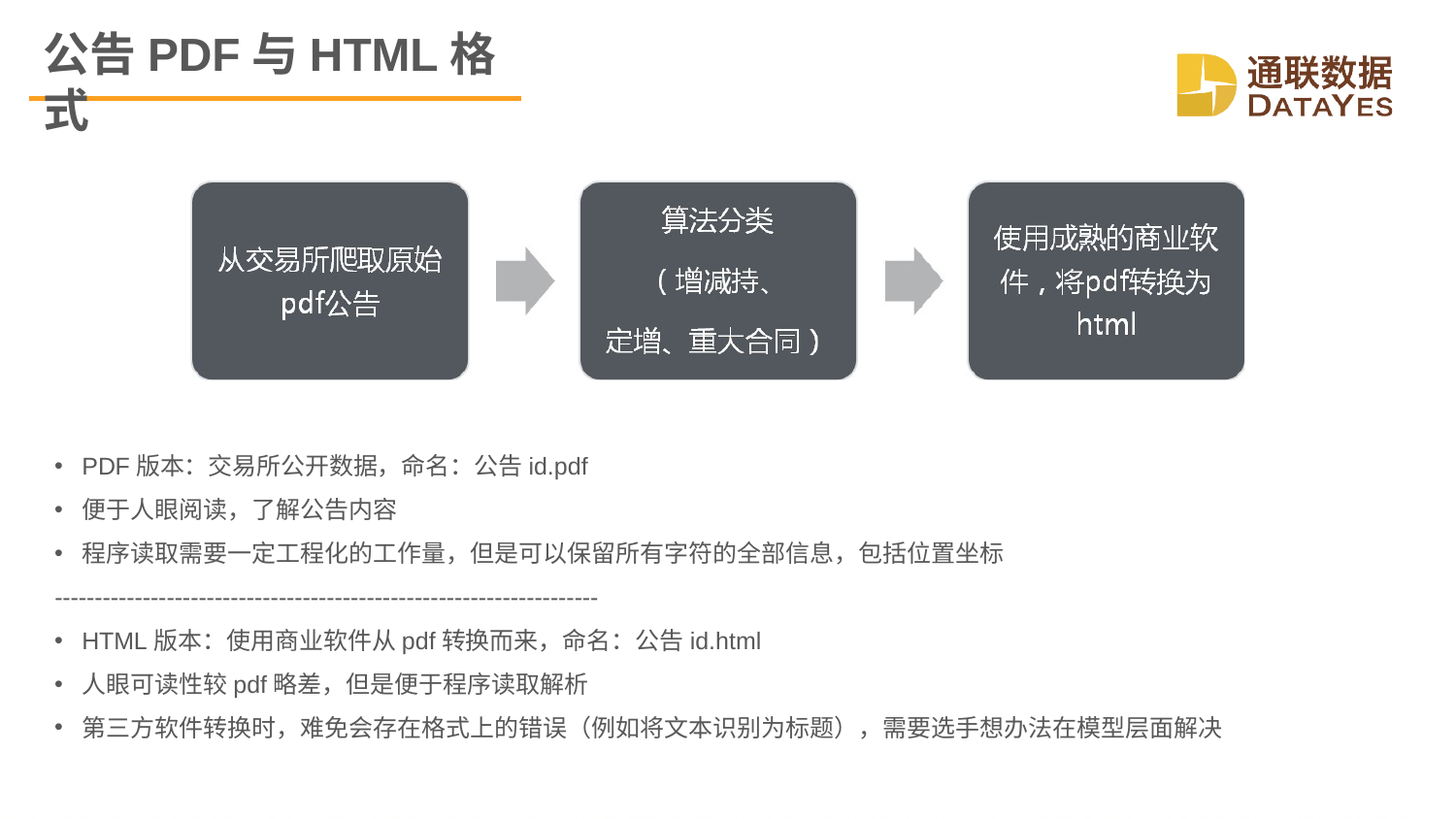

# 公告PDF与HTML格式

PDF版本：交易所公开数据，命名：公告id.pdf
便于人眼阅读，了解公告内容
程序读取需要一定工程化的工作量，但是可以保留所有字符的全部信息，包括位置坐标
--------------------------------------------------------------------
HTML版本：使用商业软件从pdf转换而来，命名：公告id.html
人眼可读性较pdf略差，但是便于程序读取解析
第三方软件转换时，难免会存在格式上的错误（例如将文本识别为标题），需要选手想办法在模型层面解决

Copyright © 2017 DataYes. All rights reserved	● 保密文件，请勿外泄